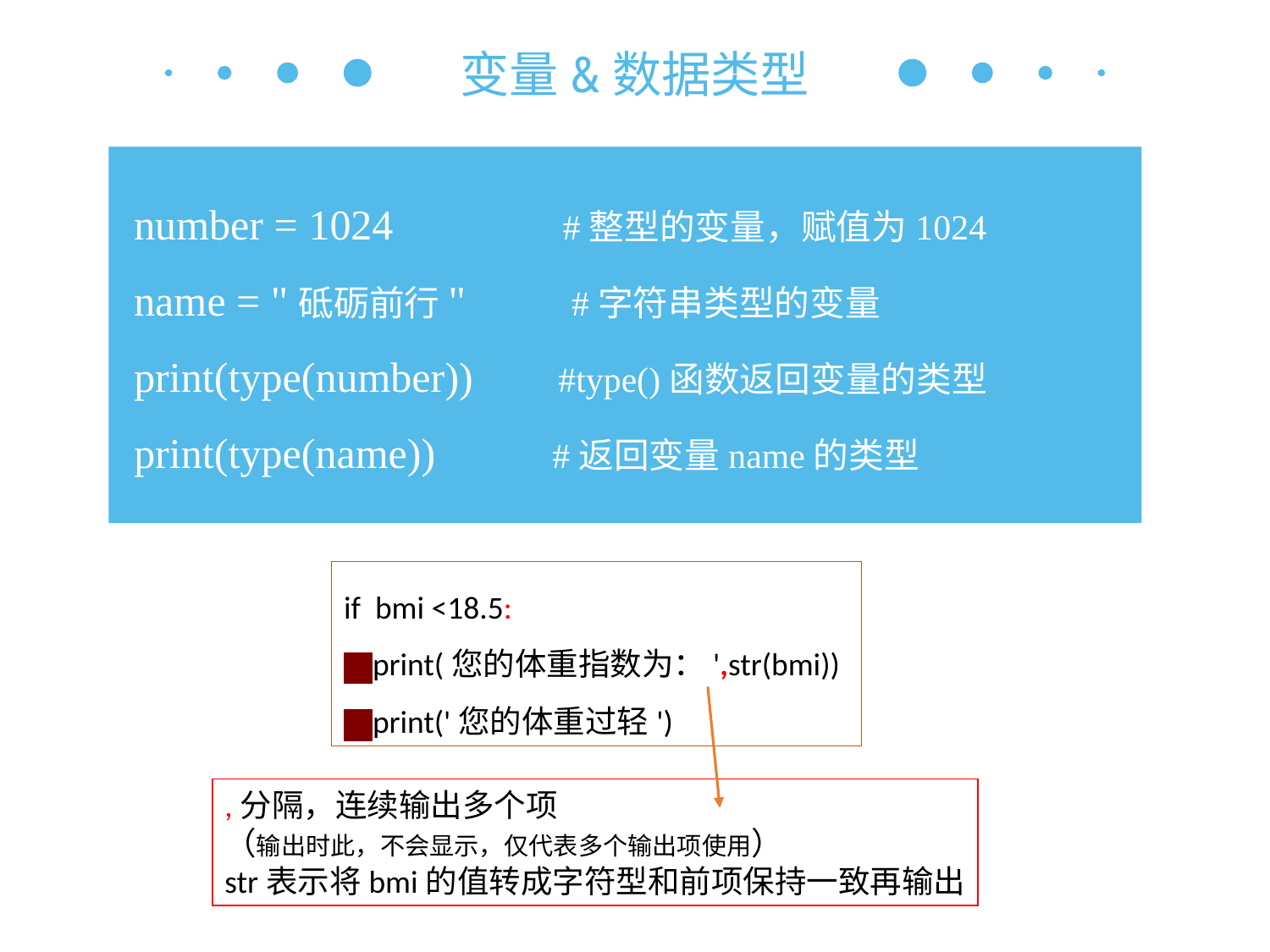

变量&数据类型

number = 1024                #整型的变量，赋值为1024
name = "砥砺前行"          #字符串类型的变量
print(type(number))        #type()函数返回变量的类型
print(type(name))           #返回变量name的类型
if  bmi <18.5:
    print(您的体重指数为：',str(bmi))
    print('您的体重过轻')
,分隔，连续输出多个项
（输出时此，不会显示，仅代表多个输出项使用）
str表示将bmi的值转成字符型和前项保持一致再输出